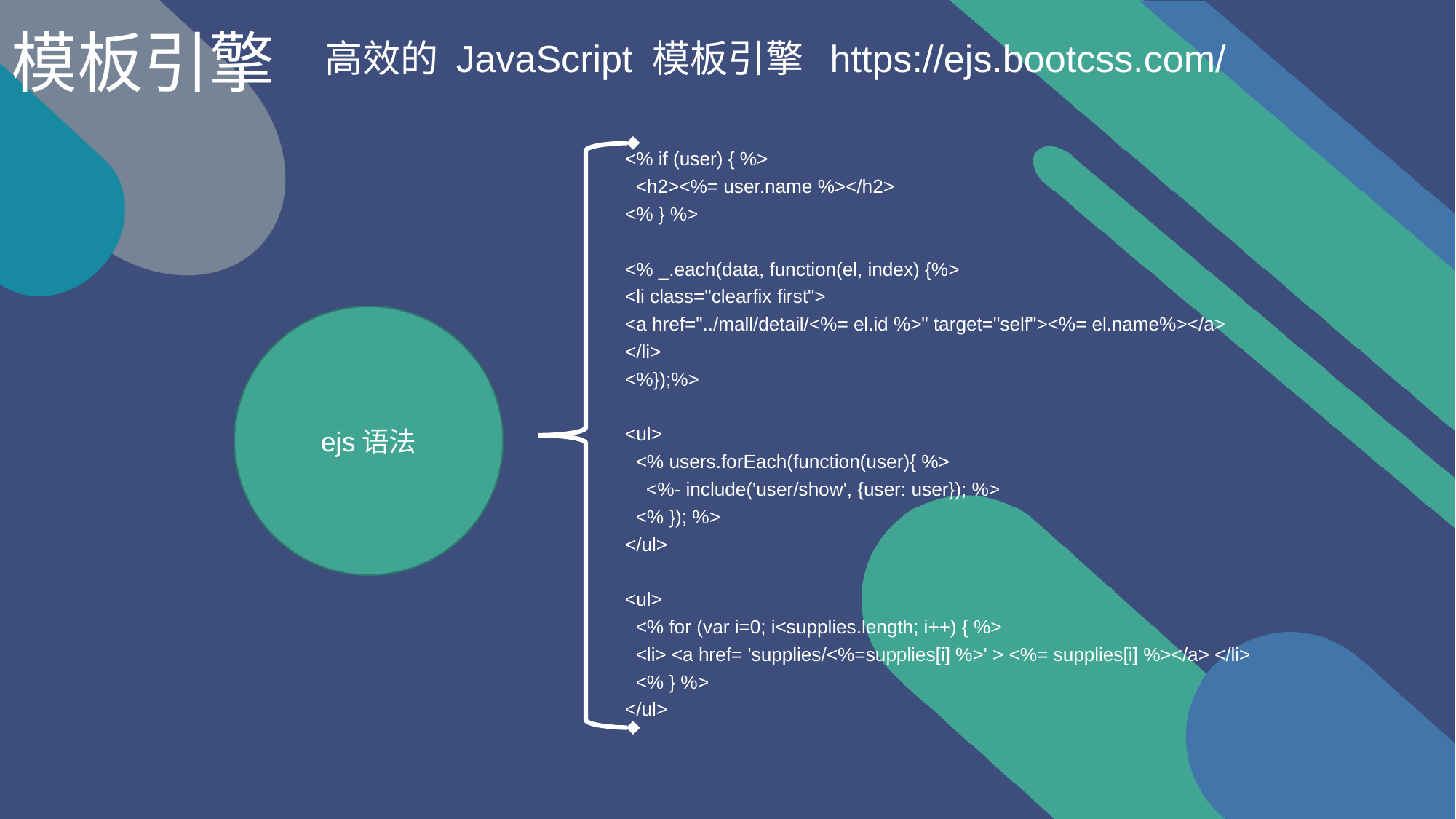

# 模板引擎
高效的 JavaScript 模板引擎  https://ejs.bootcss.com/
<% if (user) { %>
  <h2><%= user.name %></h2>
<% } %>

<% _.each(data, function(el, index) {%>
<li class="clearfix first">
<a href="../mall/detail/<%= el.id %>" target="self"><%= el.name%></a>
</li>
<%});%>

<ul>
  <% users.forEach(function(user){ %>
    <%- include('user/show', {user: user}); %>
  <% }); %>
</ul>

<ul>
  <% for (var i=0; i<supplies.length; i++) { %>
  <li> <a href= 'supplies/<%=supplies[i] %>' > <%= supplies[i] %></a> </li>
  <% } %>
</ul>

ejs语法